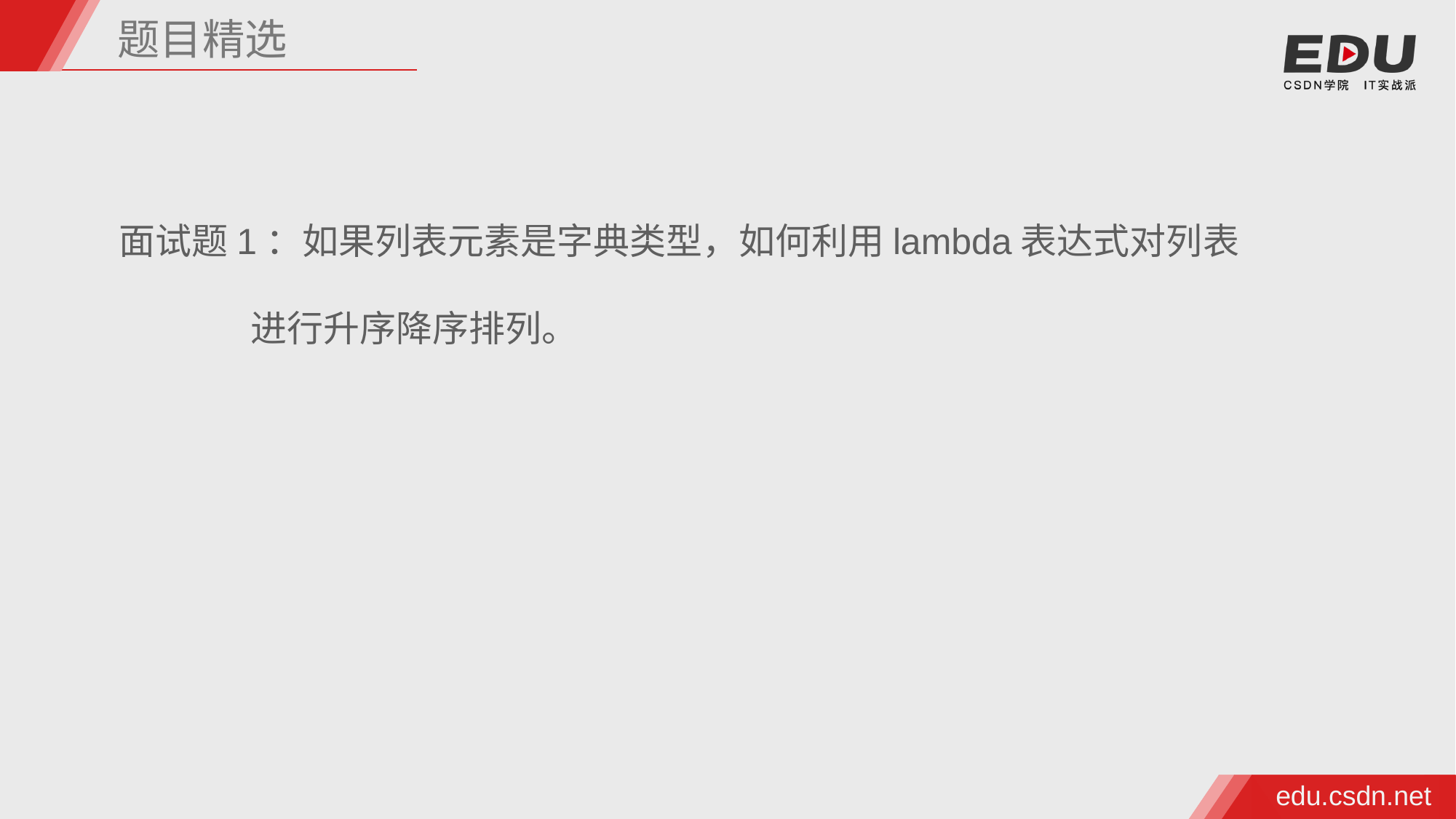

题目精选
面试题1：如果列表元素是字典类型，如何利用lambda表达式对列表
               进行升序降序排列。
edu.csdn.net